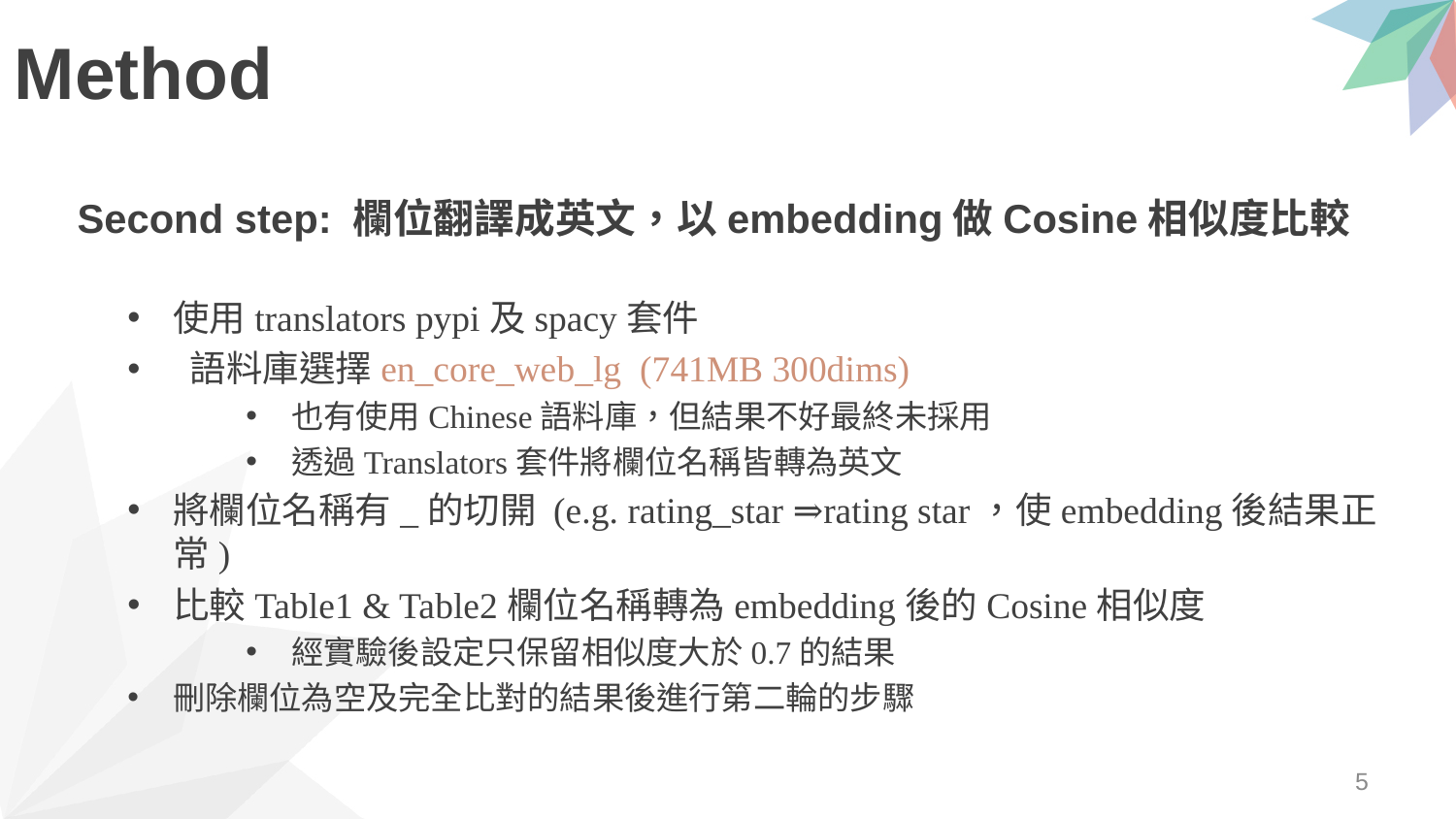

# Method
Second step: 欄位翻譯成英文，以embedding做Cosine相似度比較
使用translators pypi及spacy套件
 語料庫選擇en_core_web_lg  (741MB 300dims)
也有使用Chinese語料庫，但結果不好最終未採用
透過Translators套件將欄位名稱皆轉為英文
將欄位名稱有_的切開 (e.g. rating_star ⇒rating star，使embedding後結果正常)
比較Table1 & Table2欄位名稱轉為embedding後的Cosine相似度
經實驗後設定只保留相似度大於0.7的結果
刪除欄位為空及完全比對的結果後進行第二輪的步驟
5